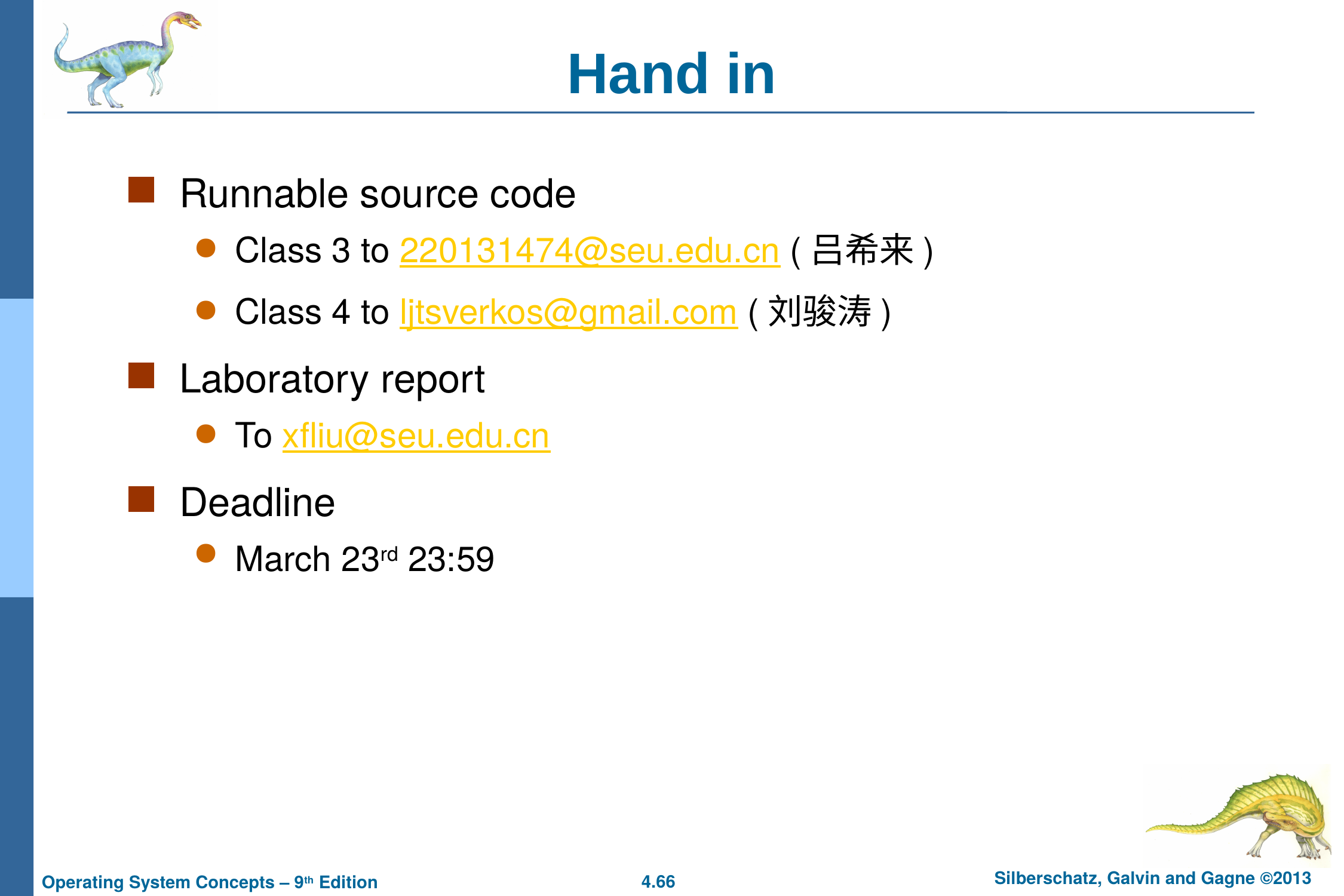

# Hand in
Runnable source code
Class 3 to 220131474@seu.edu.cn (吕希来)
Class 4 to ljtsverkos@gmail.com (刘骏涛)
Laboratory report
To xfliu@seu.edu.cn
Deadline
March 23rd 23:59